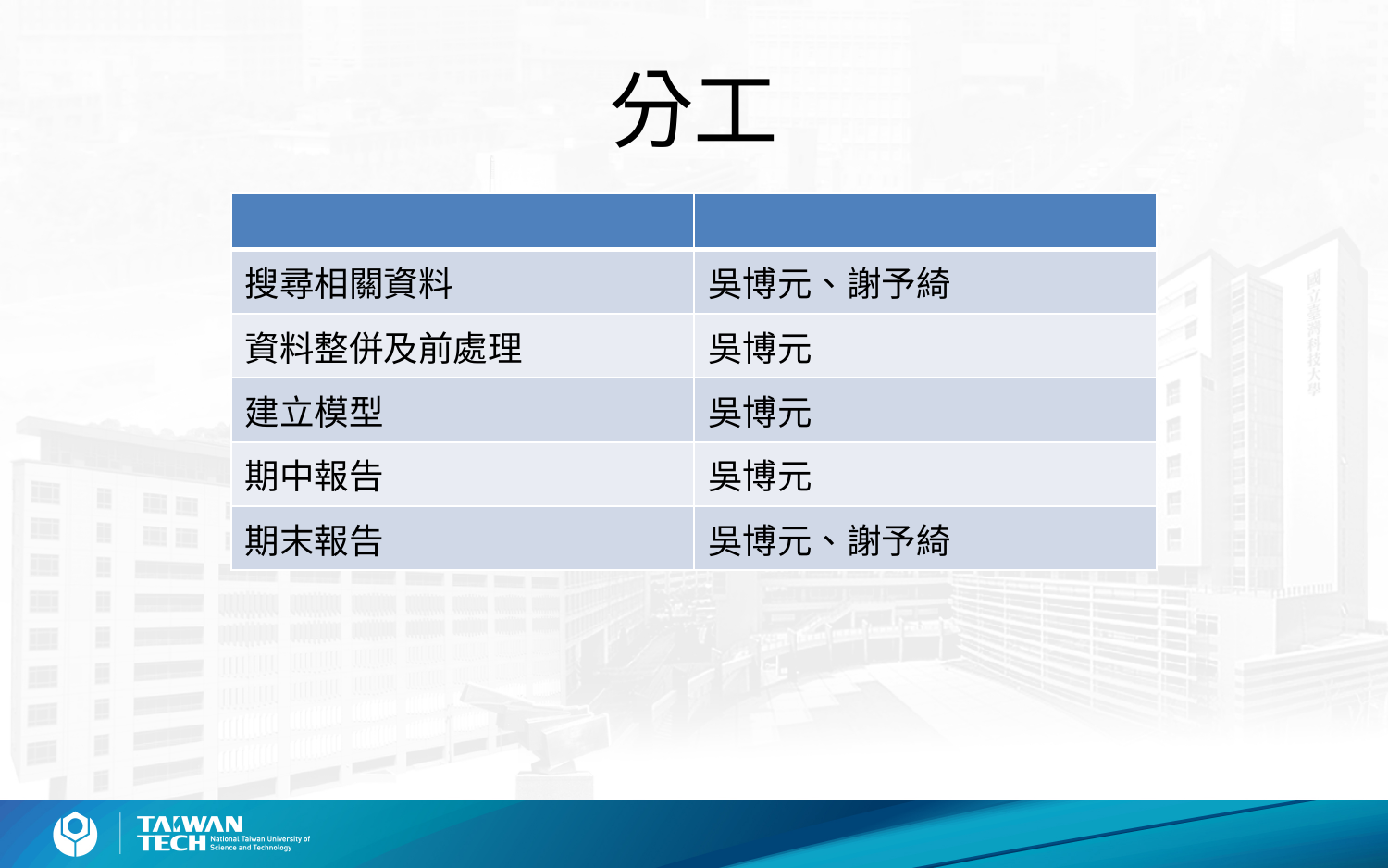

# 分工
|  |  |
| --- | --- |
| 搜尋相關資料 | 吳博元、謝予綺 |
| 資料整併及前處理 | 吳博元 |
| 建立模型 | 吳博元 |
| 期中報告 | 吳博元 |
| 期末報告 | 吳博元、謝予綺 |